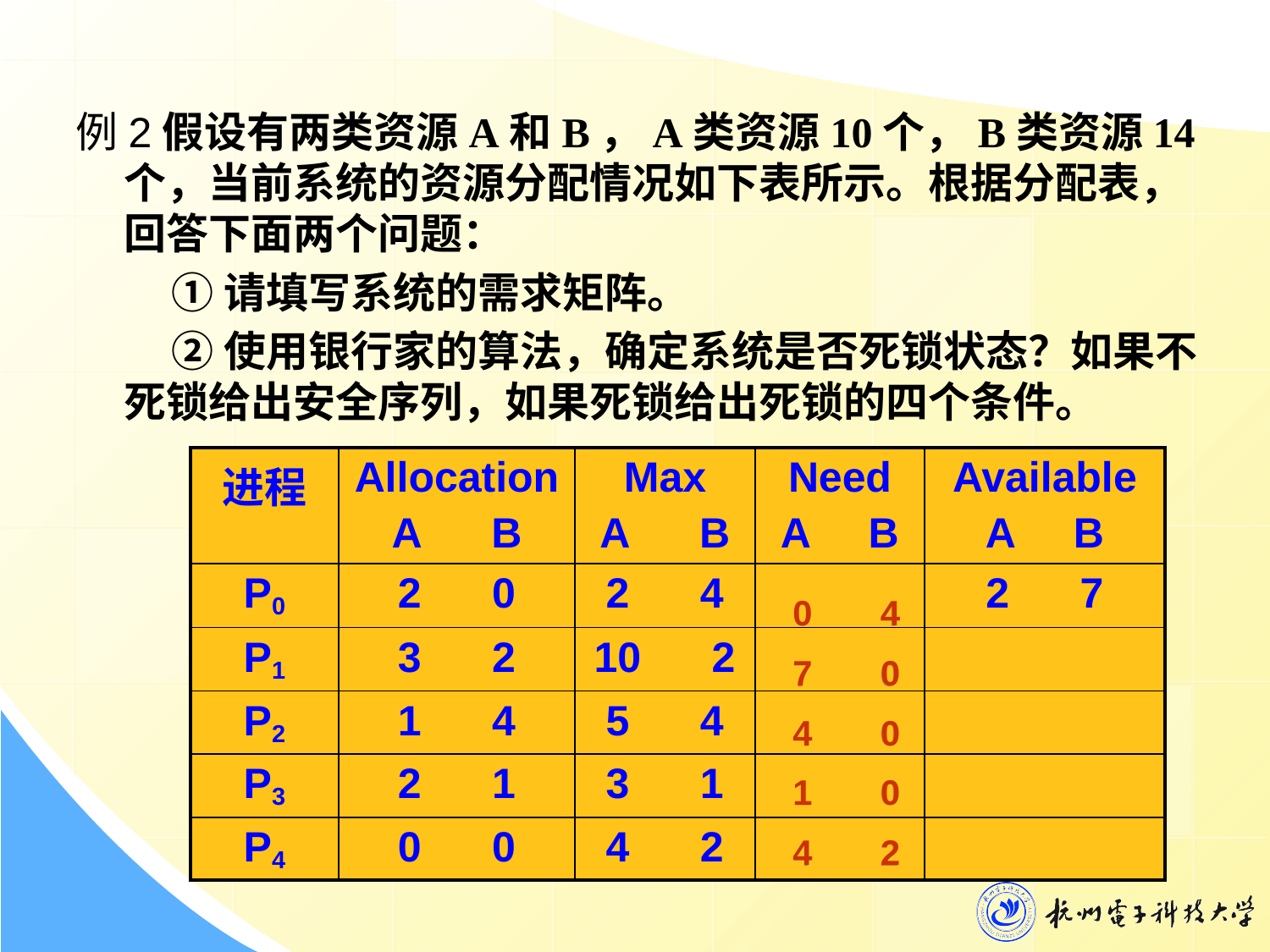

例2假设有两类资源A和B，A类资源10个，B类资源14个，当前系统的资源分配情况如下表所示。根据分配表，回答下面两个问题：
          ①请填写系统的需求矩阵。
          ②使用银行家的算法，确定系统是否死锁状态？如果不死锁给出安全序列，如果死锁给出死锁的四个条件。
| 进程 | Allocation A B | Max A B | Need A B | Available A B |
| --- | --- | --- | --- | --- |
| P0 | 2 0 | 2 4 |  | 2 7 |
| P1 | 3 2 | 10 2 |  |  |
| P2 | 1 4 | 5 4 |  |  |
| P3 | 2 1 | 3 1 |  |  |
| P4 | 0 0 | 4 2 |  |  |
0       4
7       0
4       0
1       0
4       2